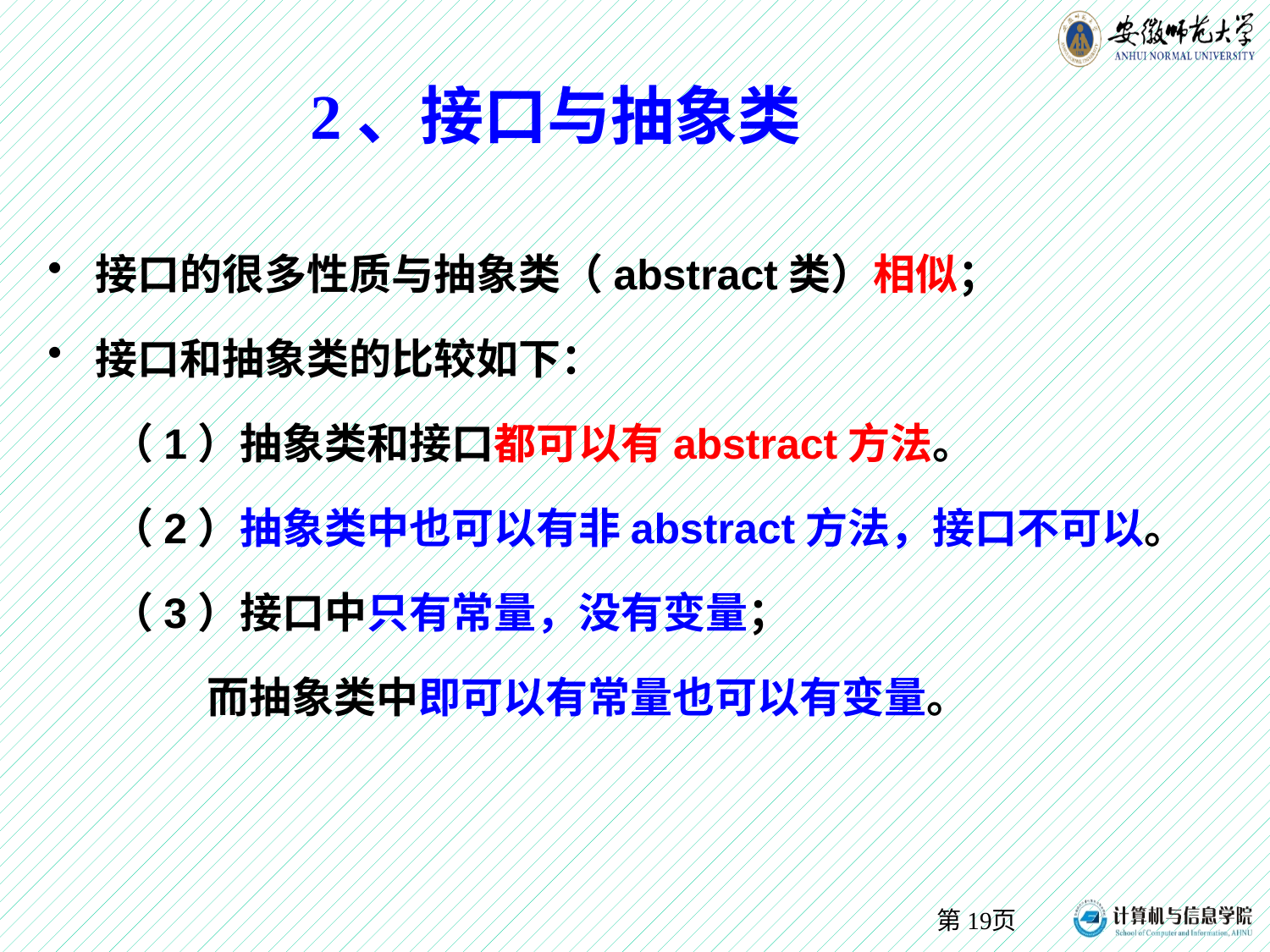

# 2、接口与抽象类
接口的很多性质与抽象类（abstract类）相似；
接口和抽象类的比较如下：
（1）抽象类和接口都可以有abstract方法。
（2）抽象类中也可以有非abstract方法，接口不可以。
（3）接口中只有常量，没有变量；
         而抽象类中即可以有常量也可以有变量。

第19页